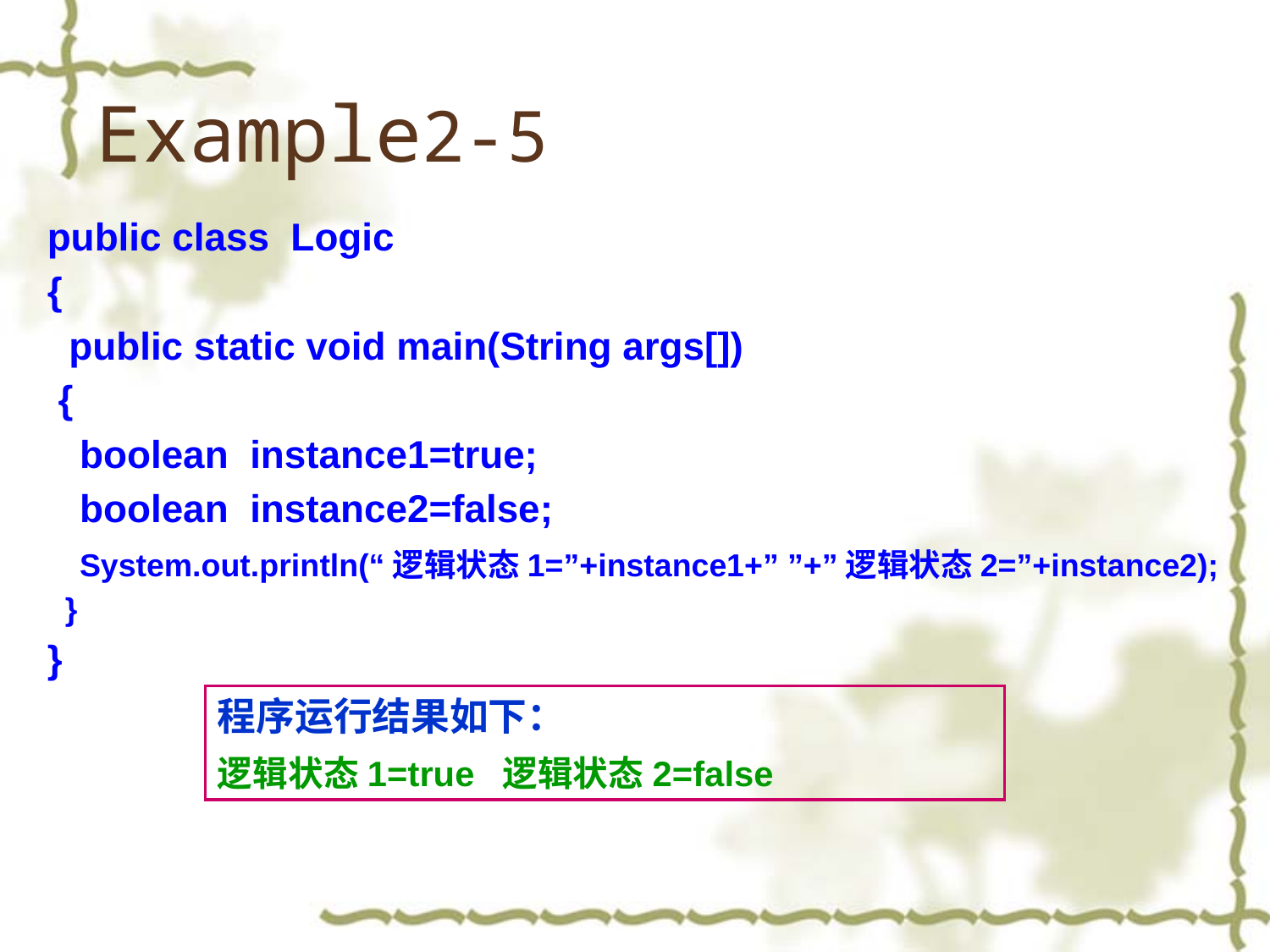

# Example2-5
public class  Logic
{
  public static void main(String args[])
 {
   boolean  instance1=true;
   boolean  instance2=false;
   System.out.println(“逻辑状态1=”+instance1+” ”+”逻辑状态2=”+instance2);
  }
}
程序运行结果如下：
逻辑状态1=true  逻辑状态2=false